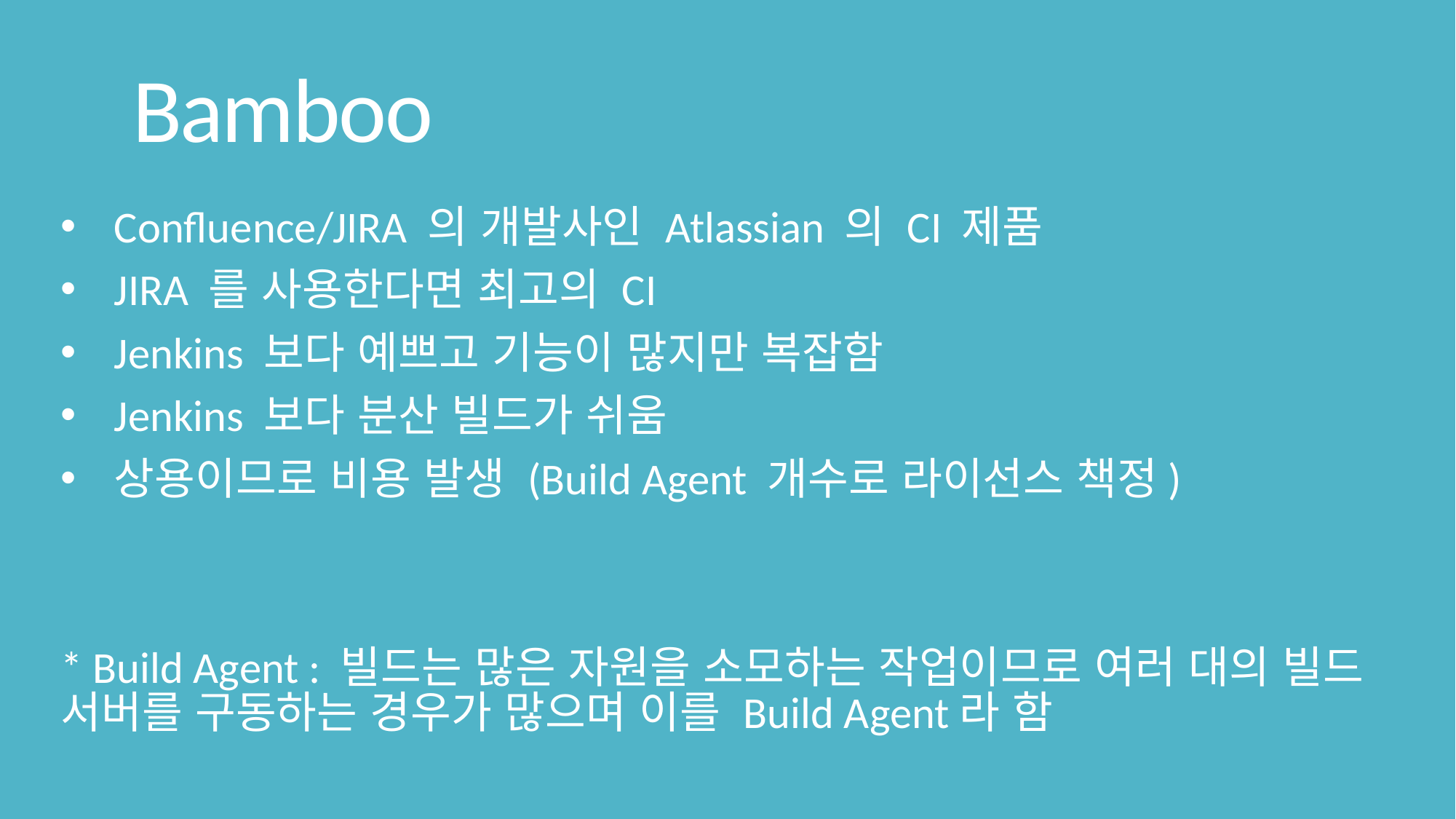

# Bamboo
Confluence/JIRA 의 개발사인 Atlassian 의 CI 제품
JIRA 를 사용한다면 최고의 CI
Jenkins 보다 예쁘고 기능이 많지만 복잡함
Jenkins 보다 분산 빌드가 쉬움
상용이므로 비용 발생 (Build Agent 개수로 라이선스 책정)

* Build Agent : 빌드는 많은 자원을 소모하는 작업이므로 여러 대의 빌드 서버를 구동하는 경우가 많으며 이를 Build Agent라 함